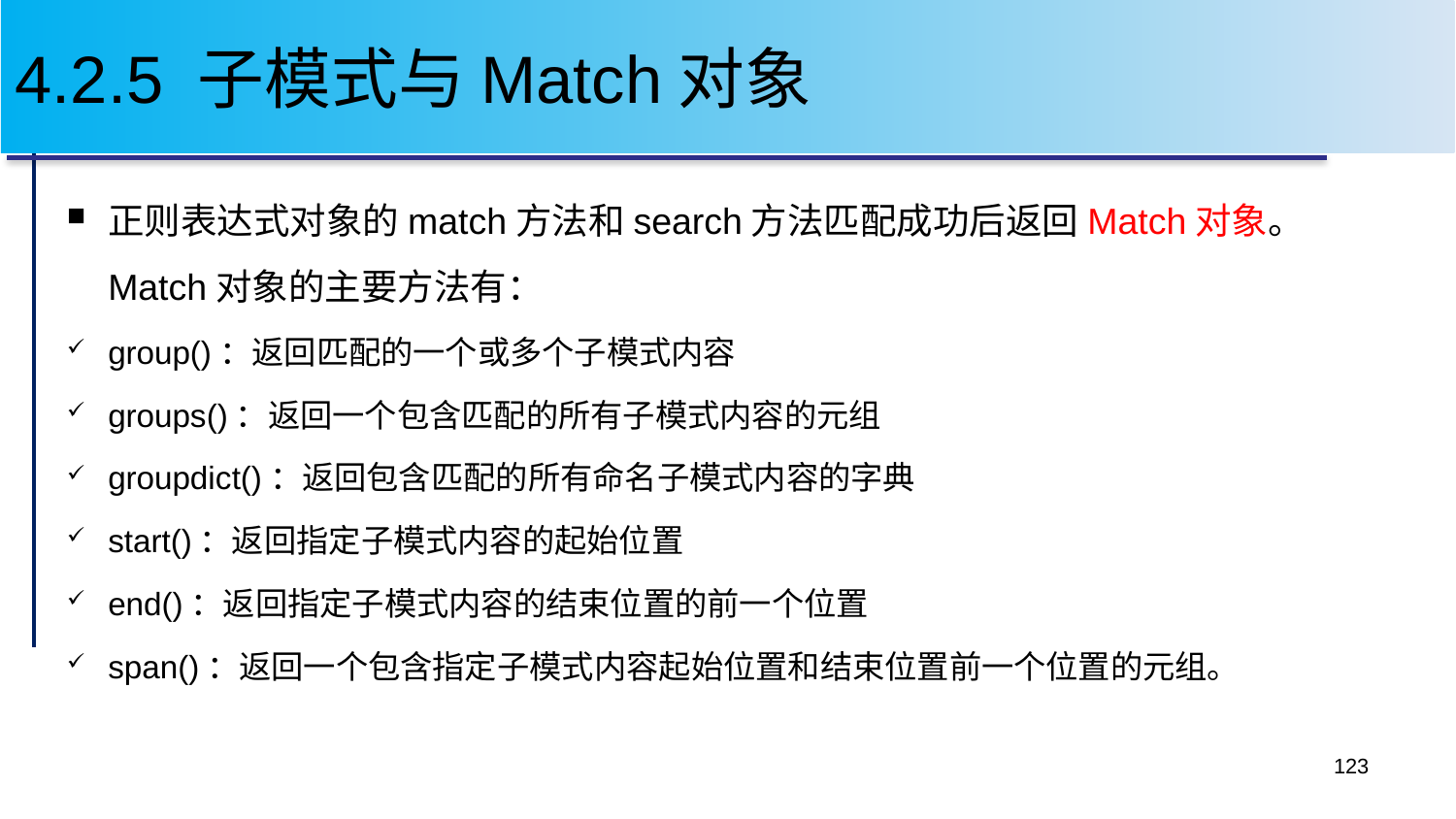

# 4.2.5 子模式与Match对象
正则表达式对象的match方法和search方法匹配成功后返回Match对象。Match对象的主要方法有：
group()：返回匹配的一个或多个子模式内容
groups()：返回一个包含匹配的所有子模式内容的元组
groupdict()：返回包含匹配的所有命名子模式内容的字典
start()：返回指定子模式内容的起始位置
end()：返回指定子模式内容的结束位置的前一个位置
span()：返回一个包含指定子模式内容起始位置和结束位置前一个位置的元组。
123